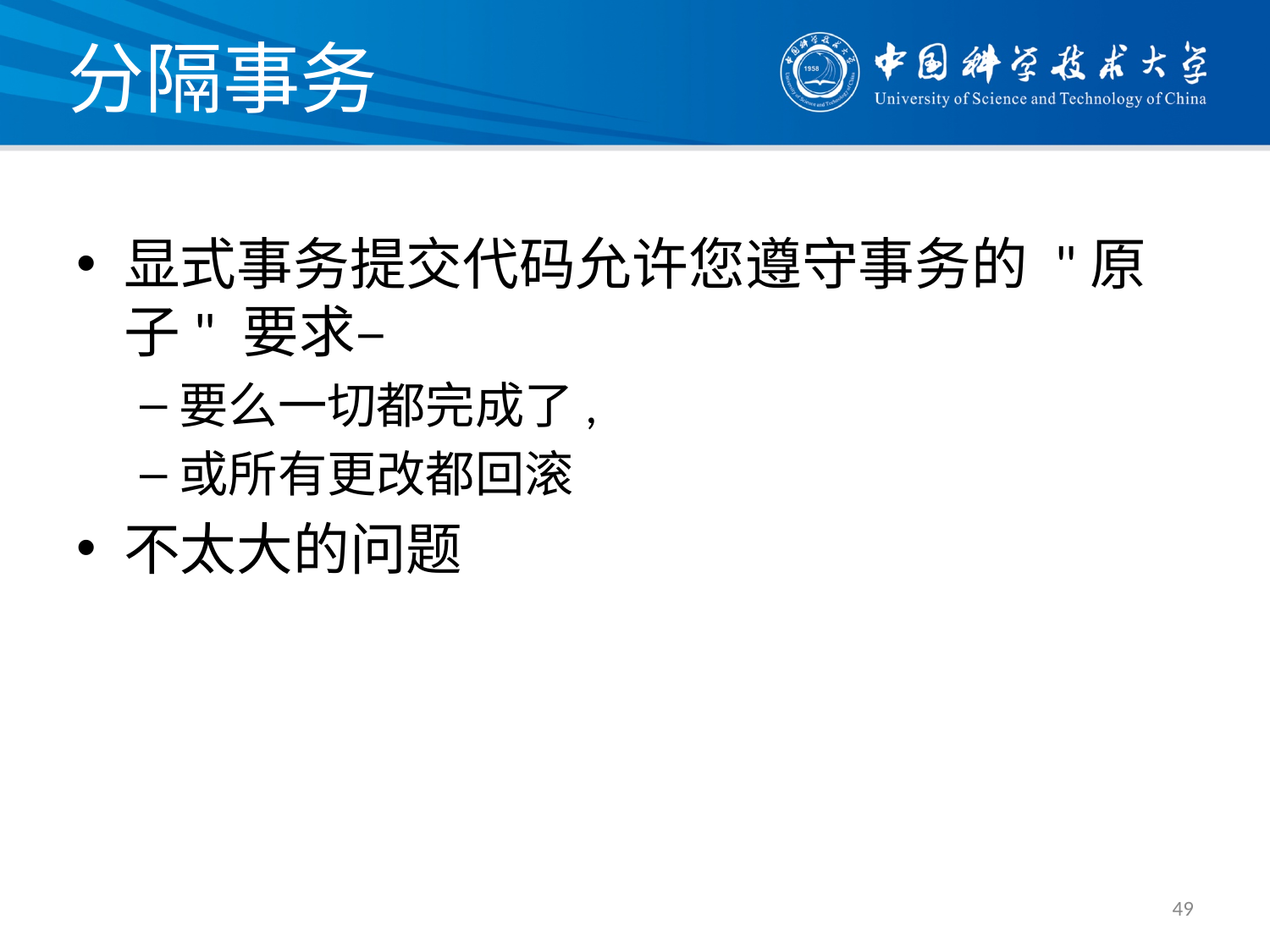

# 分隔事务
显式事务提交代码允许您遵守事务的 "原子" 要求–
要么一切都完成了,
或所有更改都回滚
不太大的问题
49